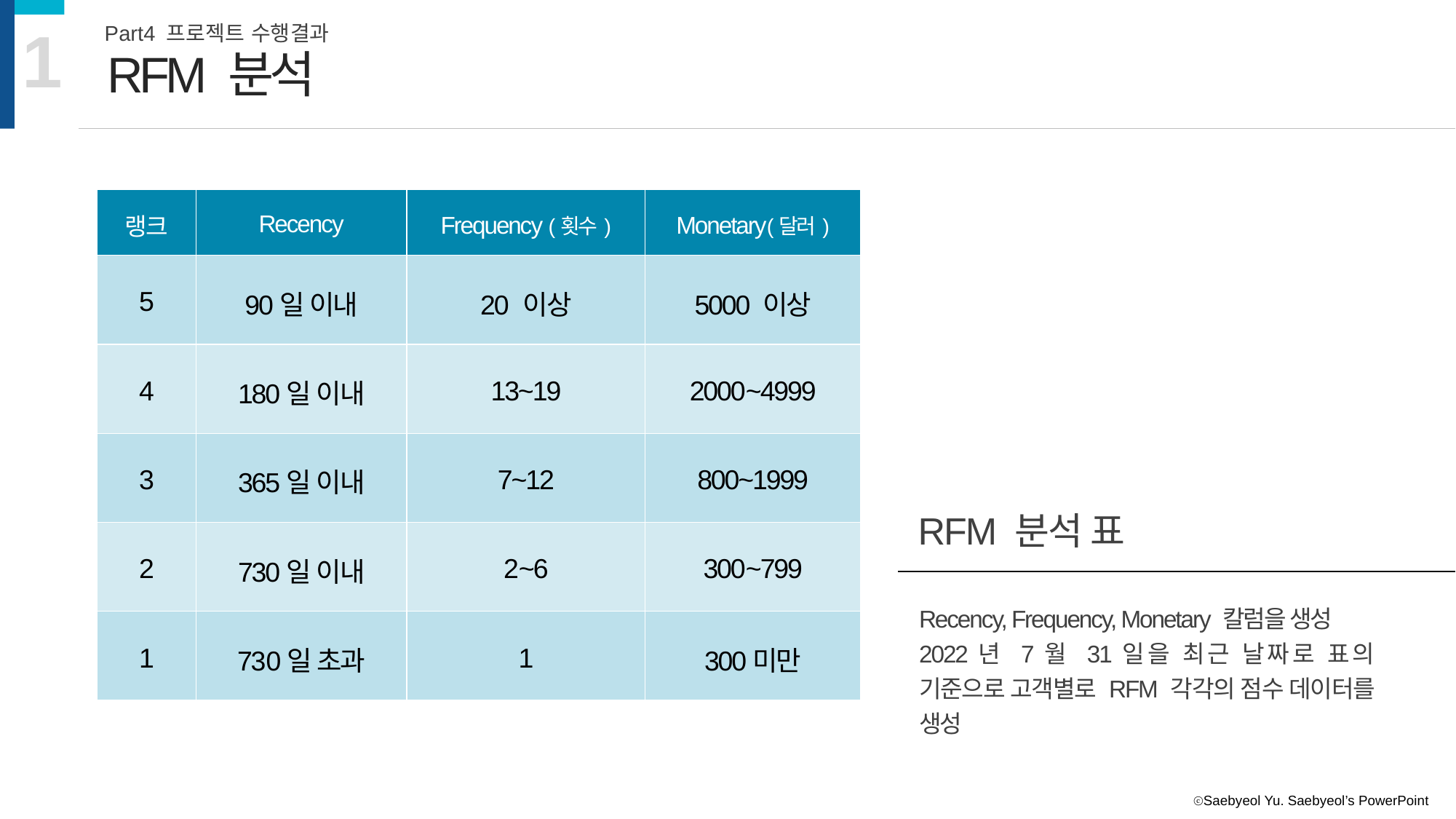

1
Part4 프로젝트 수행결과
RFM 분석
| 랭크​ | R​ecency | Frequency (횟수) | Monetary​(달러) |
| --- | --- | --- | --- |
| 5​ | 90일 이내​ | 20 이상 | 5000 이상 |
| 4​ | 180일 이내​ | 13~19 | 2000~4999 |
| 3​ | 365일 이내​ | 7~12 | 800~1999 |
| 2​ | 730일 이내​ | 2~6 | 300~799 |
| 1​ | 730일 초과​ | 1 | 300미만​ |
RFM 분석 표
Recency, Frequency, Monetary 칼럼을 생성
2022년 7월 31일을 최근 날짜로 표의 기준으로 고객별로 RFM 각각의 점수 데이터를 생성